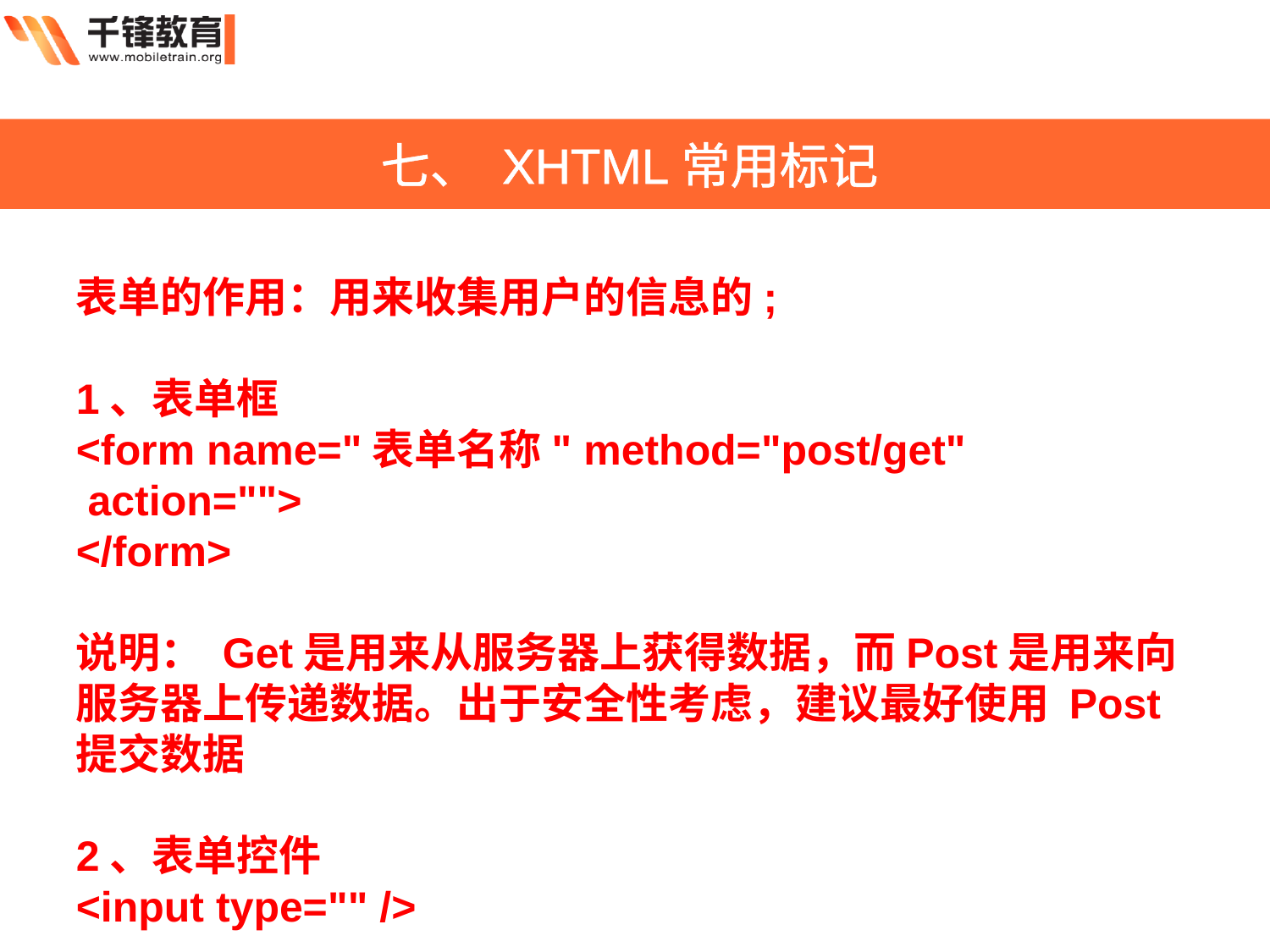

七、 XHTML常用标记
表单的作用：用来收集用户的信息的;

1、表单框
<form name="表单名称" method="post/get"  action="">
</form>

说明： Get是用来从服务器上获得数据，而Post是用来向服务器上传递数据。出于安全性考虑，建议最好使用 Post 提交数据

2、表单控件
<input type="" />